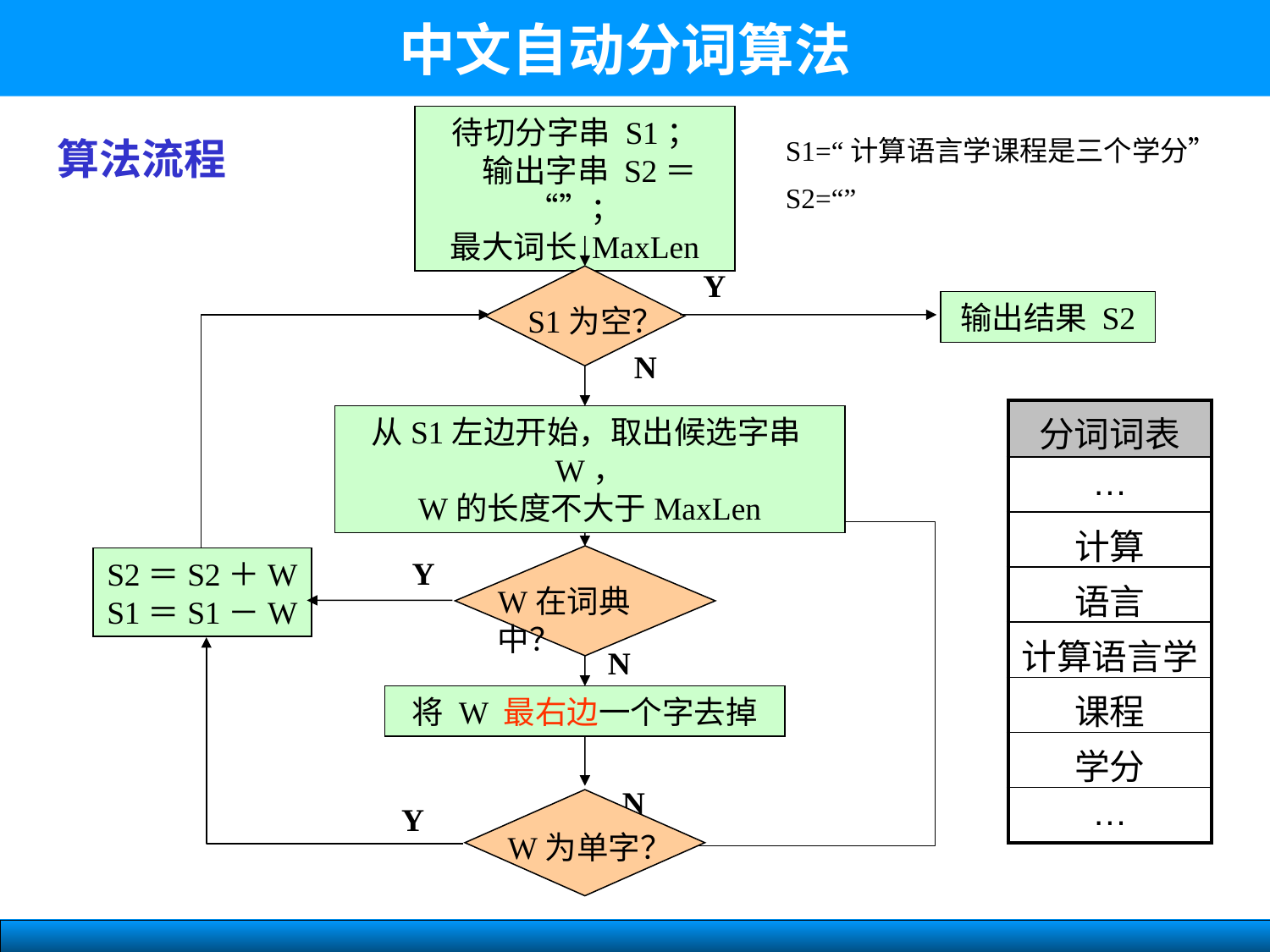

中文自动分词算法
待切分字串 S1；
   输出字串 S2＝“”；
最大词长 MaxLen
算法流程
S1=“计算语言学课程是三个学分”
S2=“”

S1为空？
Y
输出结果 S2

N

从S1左边开始，取出候选字串W，
W的长度不大于MaxLen
| 分词词表 |
| --- |
| … |
| 计算 |
| 语言 |
| 计算语言学 |
| 课程 |
| 学分 |
| … |

W在词典中？

    N
Y

S2＝S2＋W
S1＝S1－W

Y
N

将 W 最右边一个字去掉

W为单字？